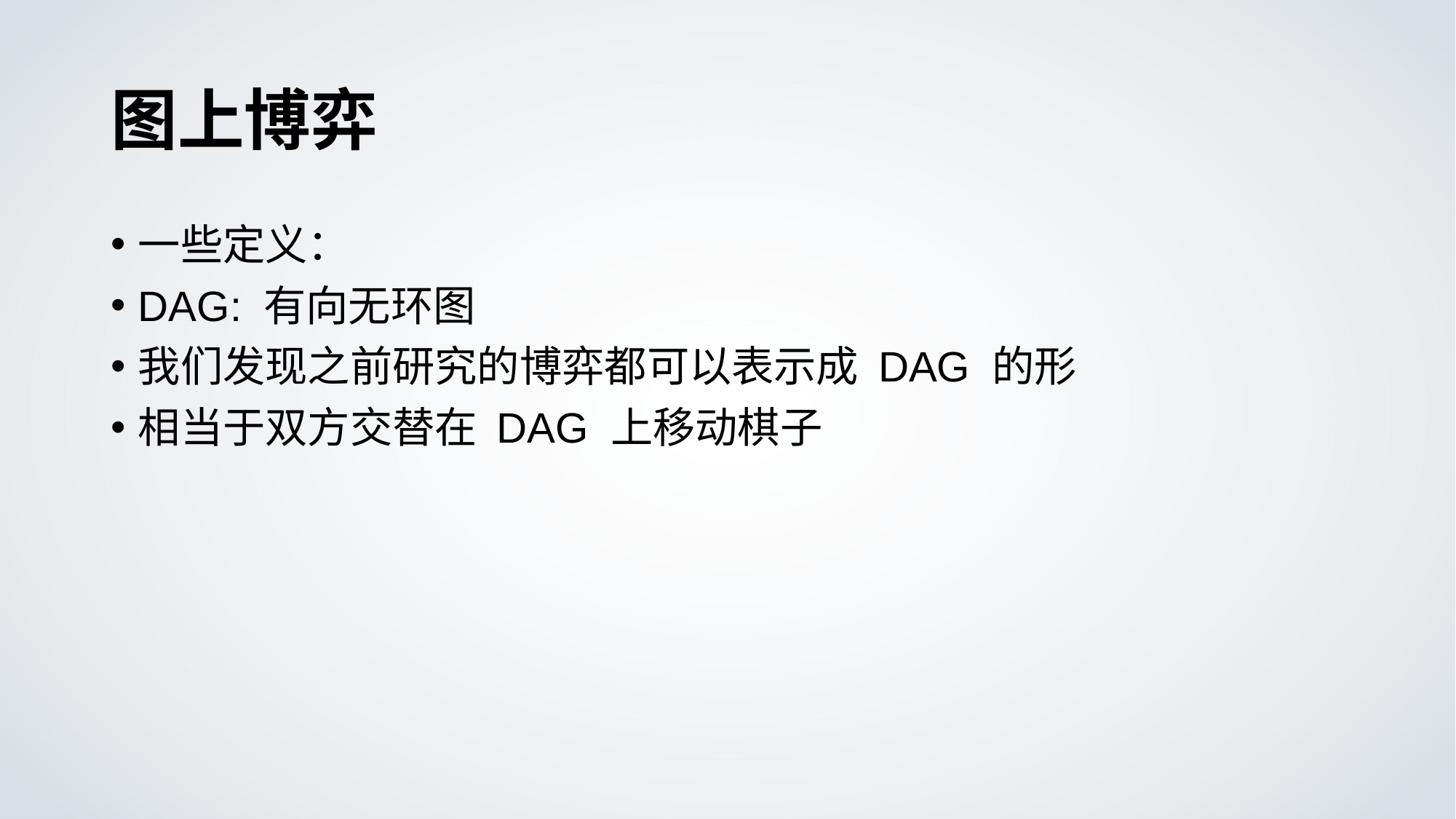

# 图上博弈
一些定义：
DAG: 有向无环图
我们发现之前研究的博弈都可以表示成 DAG 的形
相当于双方交替在 DAG 上移动棋子